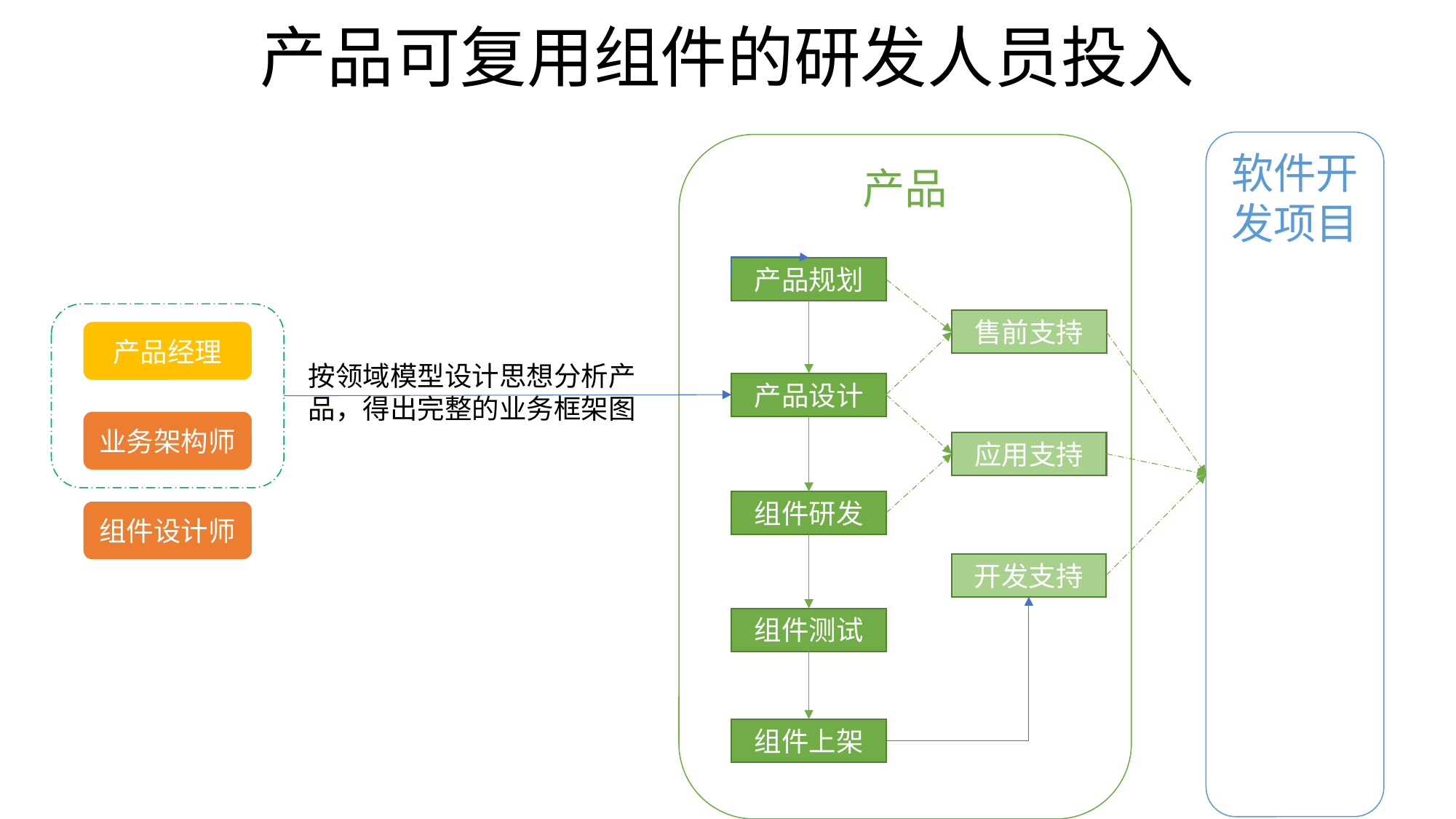

# 产品可复用组件的研发人员投入
软件开发项目
产品
产品规划

售前支持
产品经理
按领域模型设计思想分析产品，得出完整的业务框架图
产品设计
业务架构师
应用支持
组件研发
组件设计师
开发支持
组件测试
组件上架